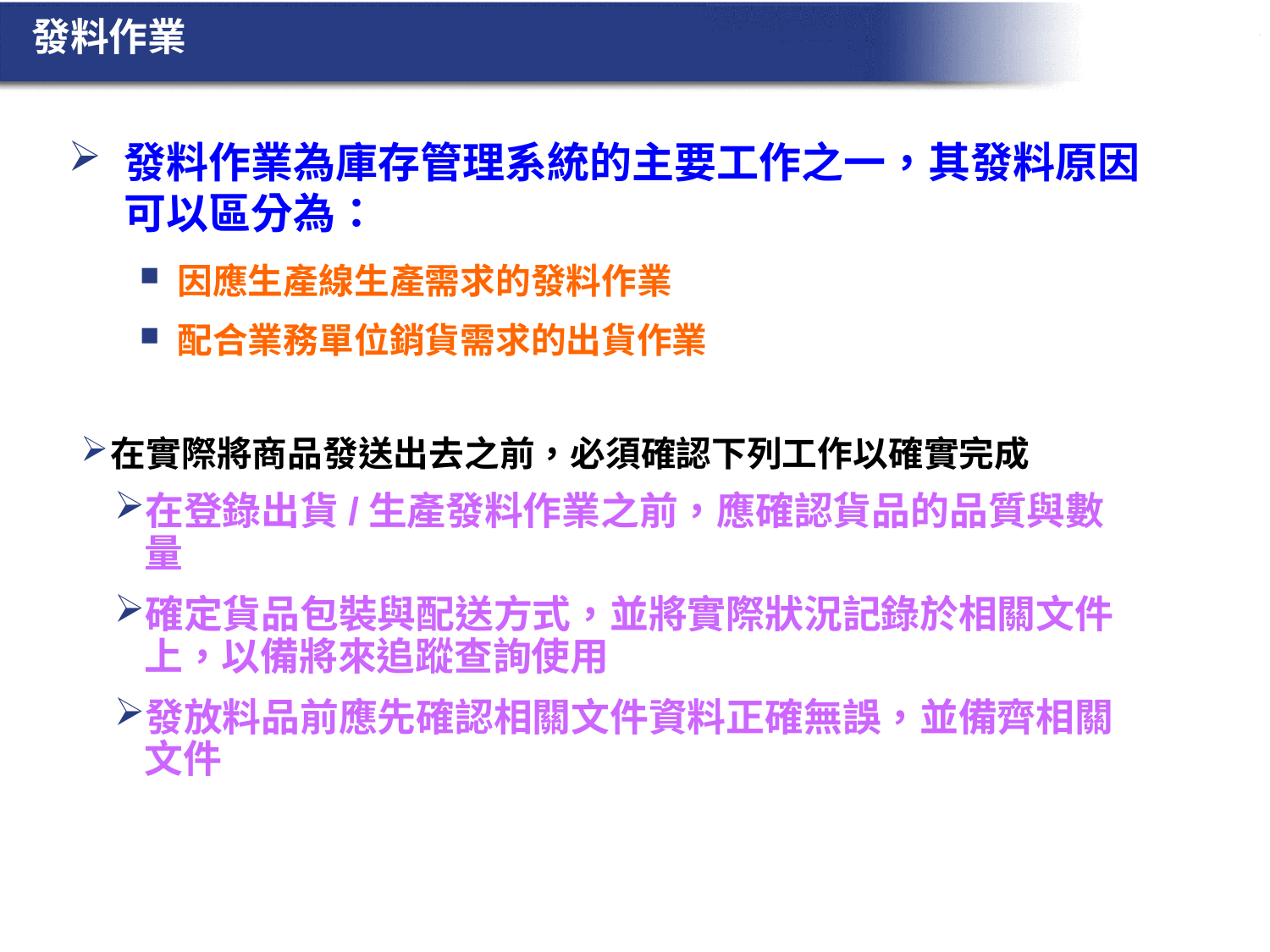

# 發料作業
發料作業為庫存管理系統的主要工作之一，其發料原因可以區分為：
因應生產線生產需求的發料作業
配合業務單位銷貨需求的出貨作業
在實際將商品發送出去之前，必須確認下列工作以確實完成
在登錄出貨/生產發料作業之前，應確認貨品的品質與數量
確定貨品包裝與配送方式，並將實際狀況記錄於相關文件上，以備將來追蹤查詢使用
發放料品前應先確認相關文件資料正確無誤，並備齊相關文件